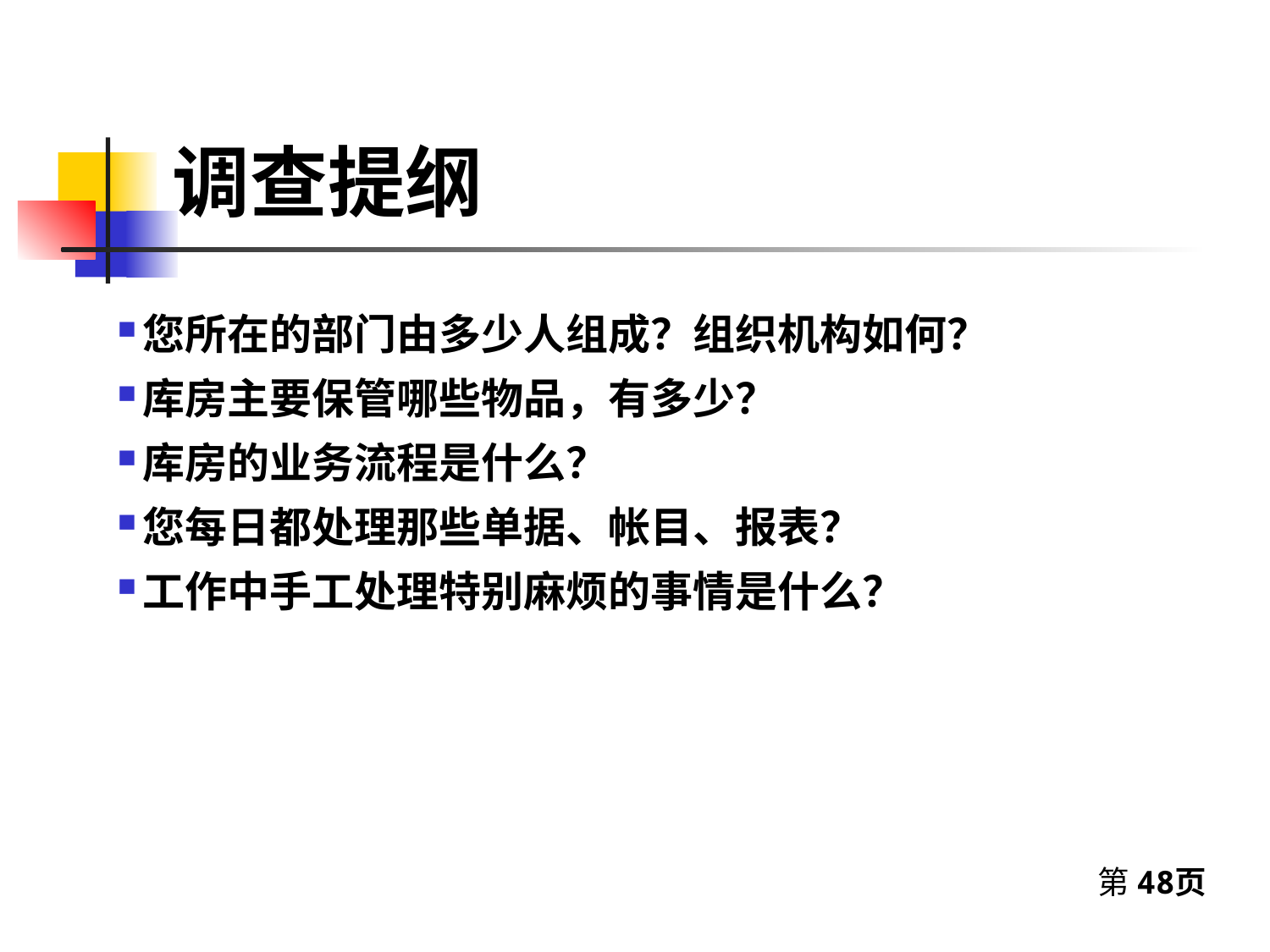

# 调查提纲
您所在的部门由多少人组成？组织机构如何？
库房主要保管哪些物品，有多少？
库房的业务流程是什么？
您每日都处理那些单据、帐目、报表？
工作中手工处理特别麻烦的事情是什么？